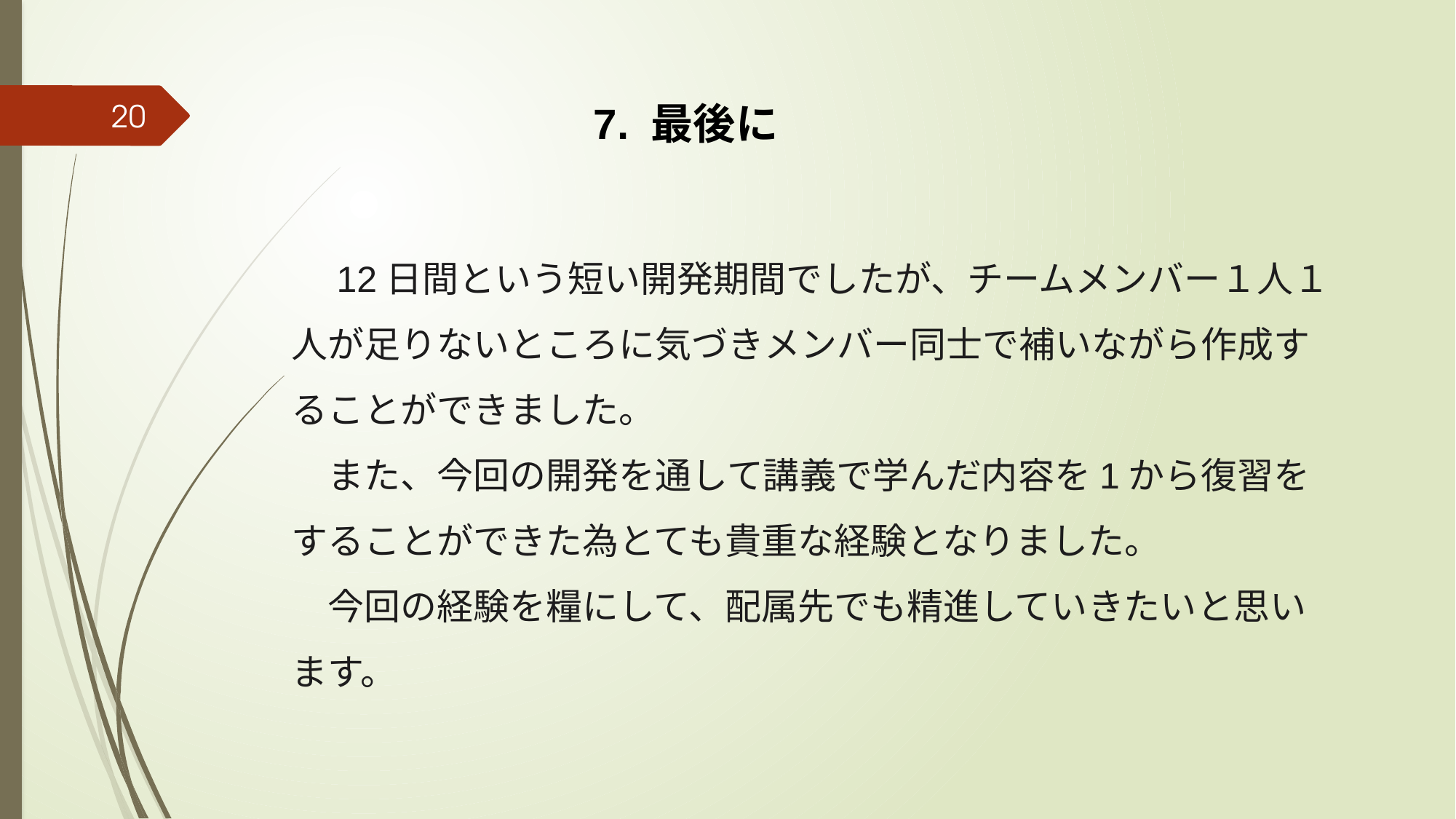

7. 最後に
20
　12日間という短い開発期間でしたが、チームメンバー１人１人が足りないところに気づきメンバー同士で補いながら作成することができました。
　また、今回の開発を通して講義で学んだ内容を1から復習をすることができた為とても貴重な経験となりました。
　今回の経験を糧にして、配属先でも精進していきたいと思います。